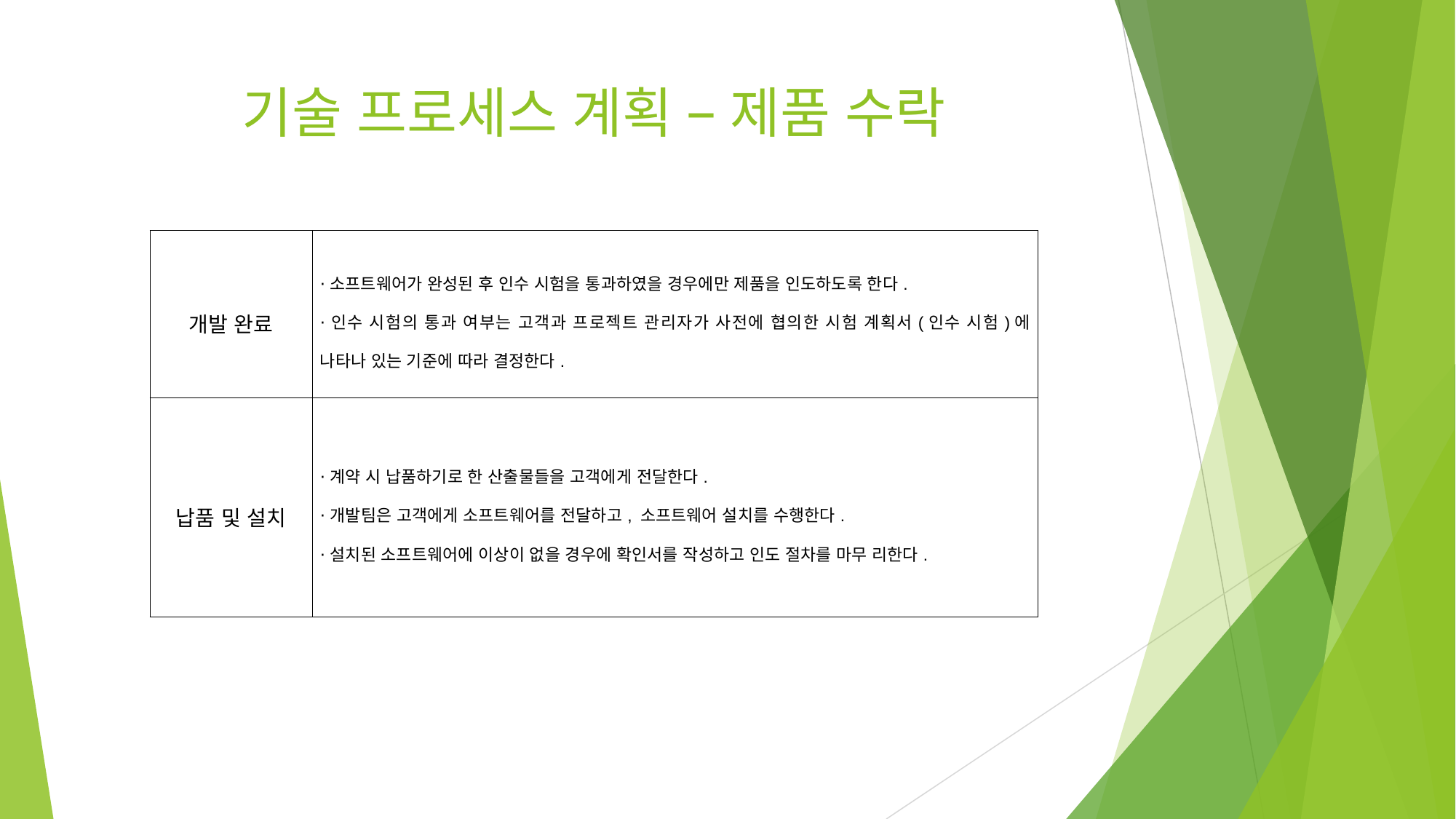

# 기술 프로세스 계획 – 제품 수락
| 개발 완료 | ⋅소프트웨어가 완성된 후 인수 시험을 통과하였을 경우에만 제품을 인도하도록 한다. ⋅인수 시험의 통과 여부는 고객과 프로젝트 관리자가 사전에 협의한 시험 계획서(인수 시험)에 나타나 있는 기준에 따라 결정한다. |
| --- | --- |
| 납품 및 설치 | ⋅계약 시 납품하기로 한 산출물들을 고객에게 전달한다. ⋅개발팀은 고객에게 소프트웨어를 전달하고, 소프트웨어 설치를 수행한다. ⋅설치된 소프트웨어에 이상이 없을 경우에 확인서를 작성하고 인도 절차를 마무 리한다. |